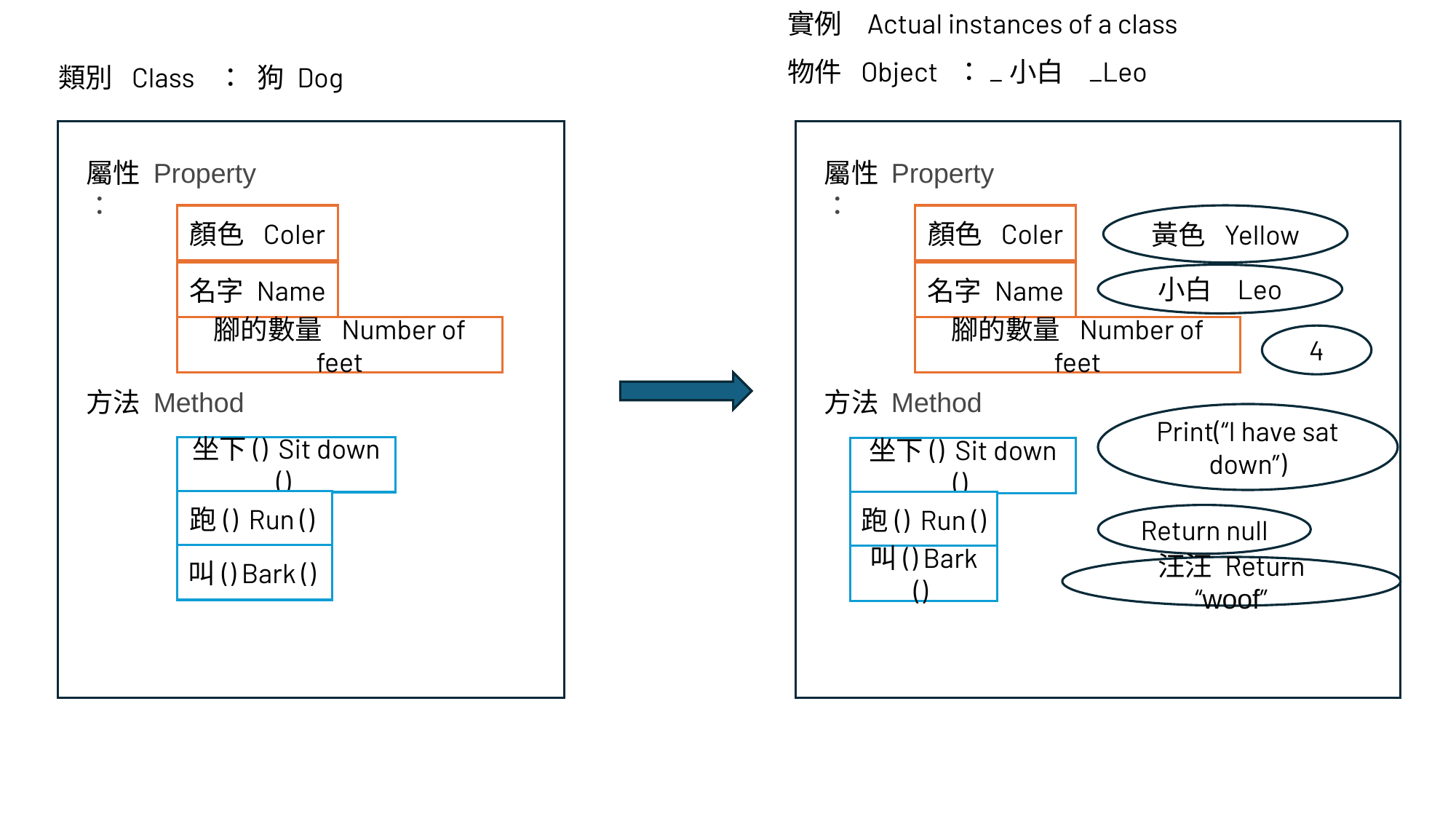

實例   Actual instances of a class
物件  Object  ：_小白   _Leo
類別  Class   ：  狗 Dog

屬性 Property  ：
屬性 Property  ：
顏色  Coler
顏色  Coler
黃色  Yellow
名字 Name
名字 Name
小白   Leo
腳的數量  Number of feet
腳的數量  Number of feet
4

方法 Method
方法 Method
Print(“I have sat down”)
坐下()  Sit down ()
坐下()  Sit down ()
跑()  Run ()
跑()  Run ()
Return null
叫() Bark ()
叫() Bark ()
汪汪 Return “woof”